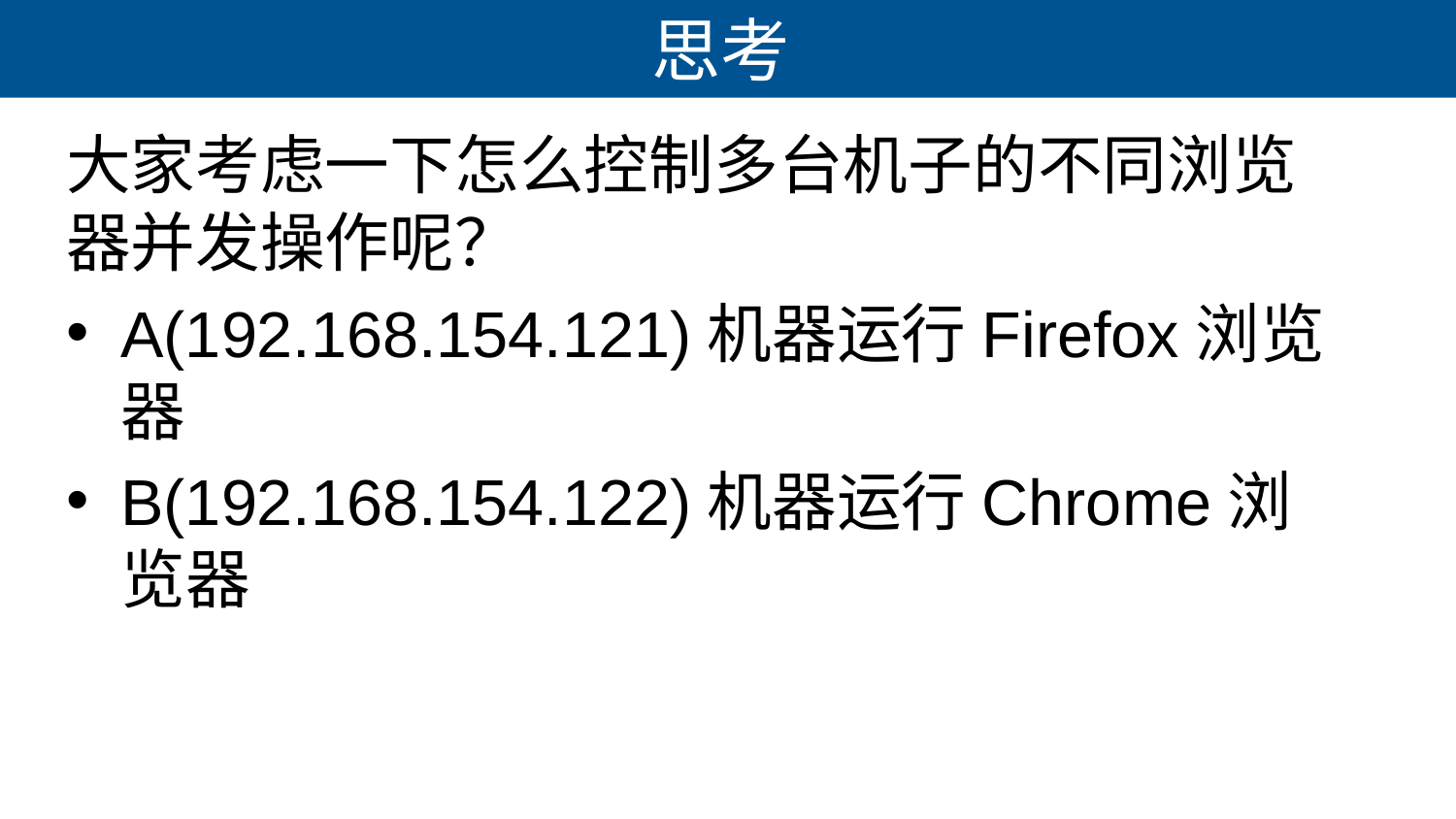

# 思考
大家考虑一下怎么控制多台机子的不同浏览器并发操作呢？
A(192.168.154.121)机器运行Firefox浏览器
B(192.168.154.122)机器运行Chrome浏览器